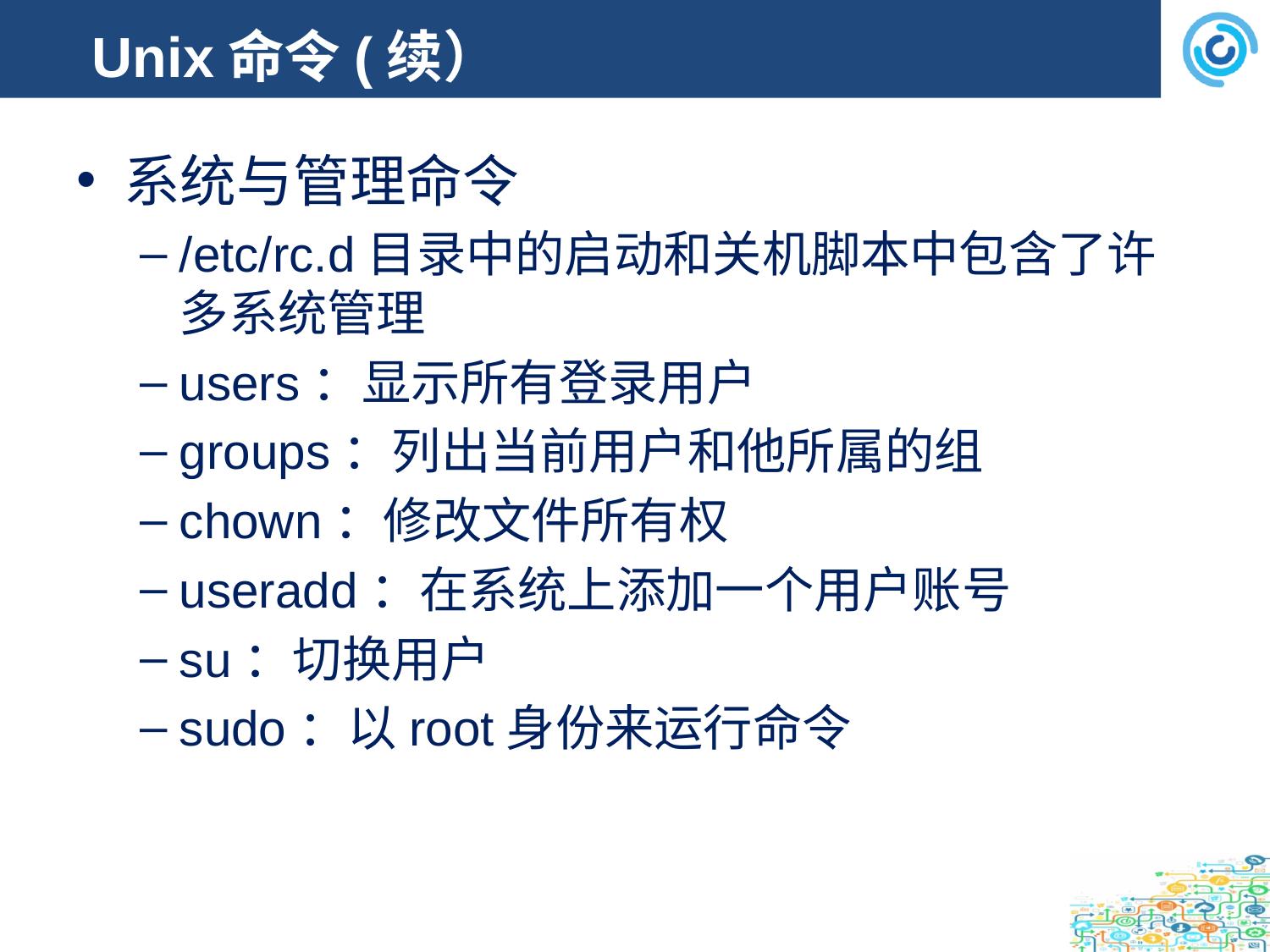

# Unix命令(续）
系统与管理命令
/etc/rc.d目录中的启动和关机脚本中包含了许多系统管理
users：显示所有登录用户
groups：列出当前用户和他所属的组
chown：修改文件所有权
useradd：在系统上添加一个用户账号
su：切换用户
sudo：以root身份来运行命令